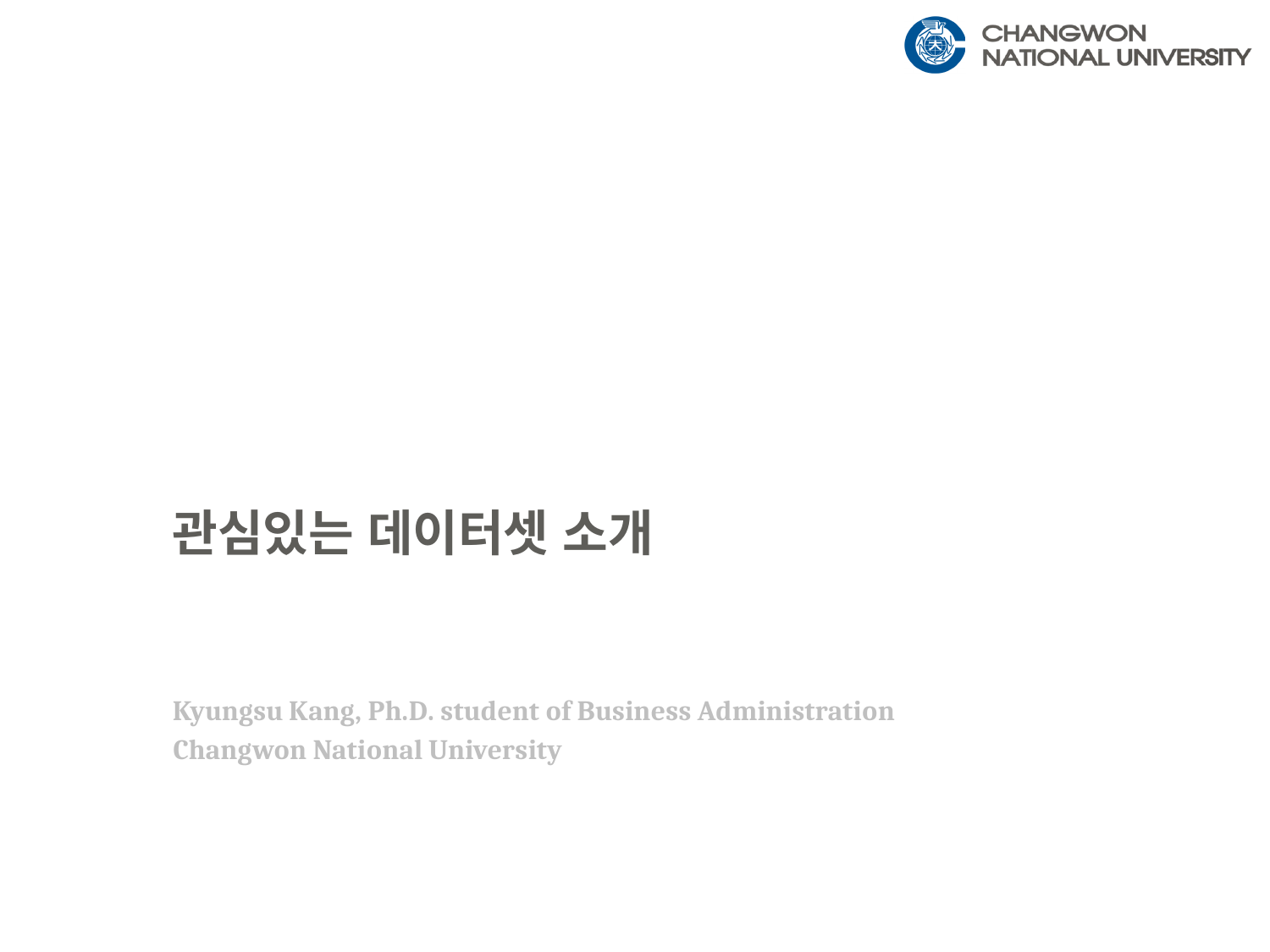

# 관심있는 데이터셋 소개
Kyungsu Kang, Ph.D. student of Business Administration
Changwon National University